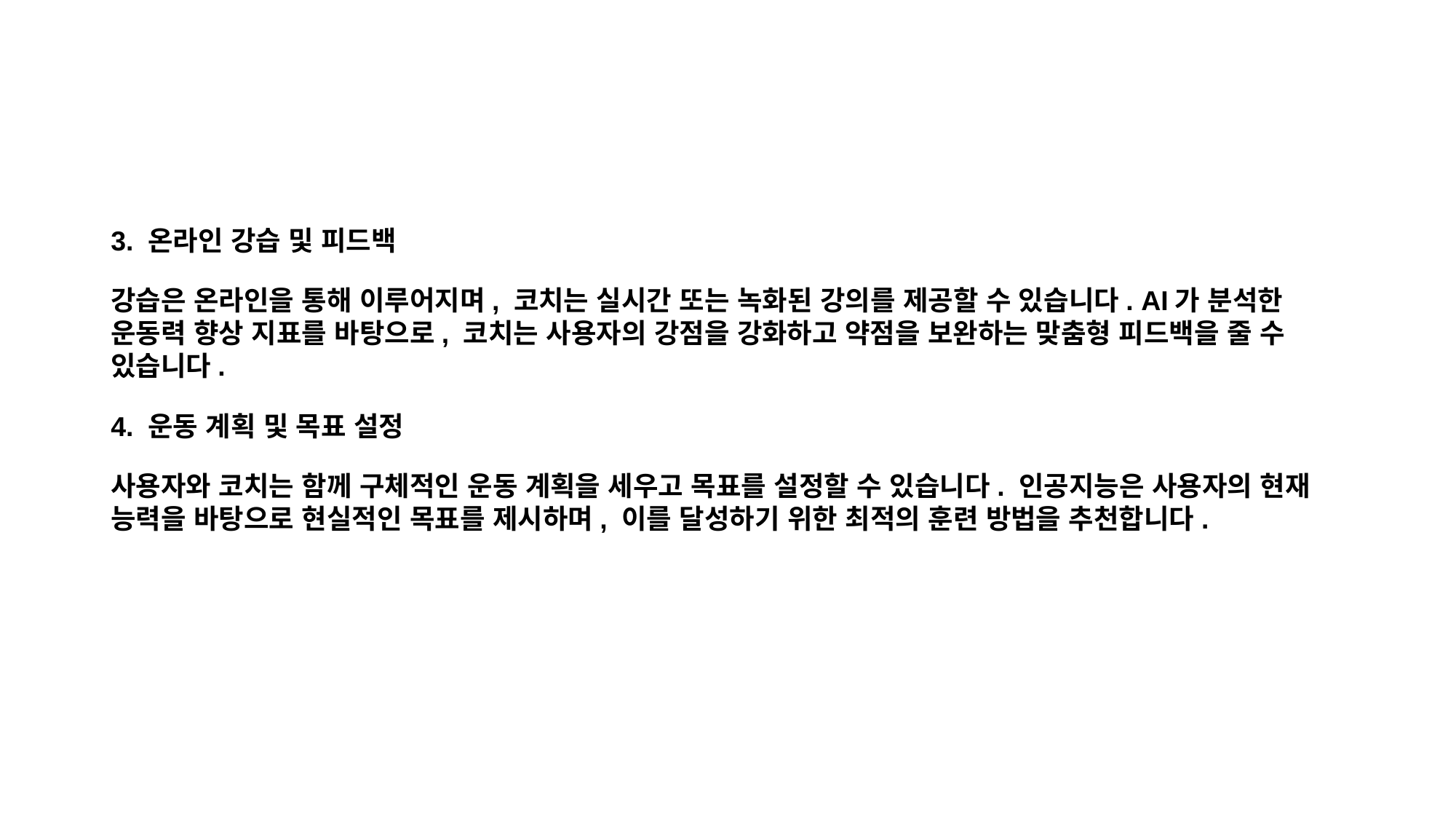

3. 온라인 강습 및 피드백
강습은 온라인을 통해 이루어지며, 코치는 실시간 또는 녹화된 강의를 제공할 수 있습니다. AI가 분석한 운동력 향상 지표를 바탕으로, 코치는 사용자의 강점을 강화하고 약점을 보완하는 맞춤형 피드백을 줄 수 있습니다.
4. 운동 계획 및 목표 설정
사용자와 코치는 함께 구체적인 운동 계획을 세우고 목표를 설정할 수 있습니다. 인공지능은 사용자의 현재 능력을 바탕으로 현실적인 목표를 제시하며, 이를 달성하기 위한 최적의 훈련 방법을 추천합니다.